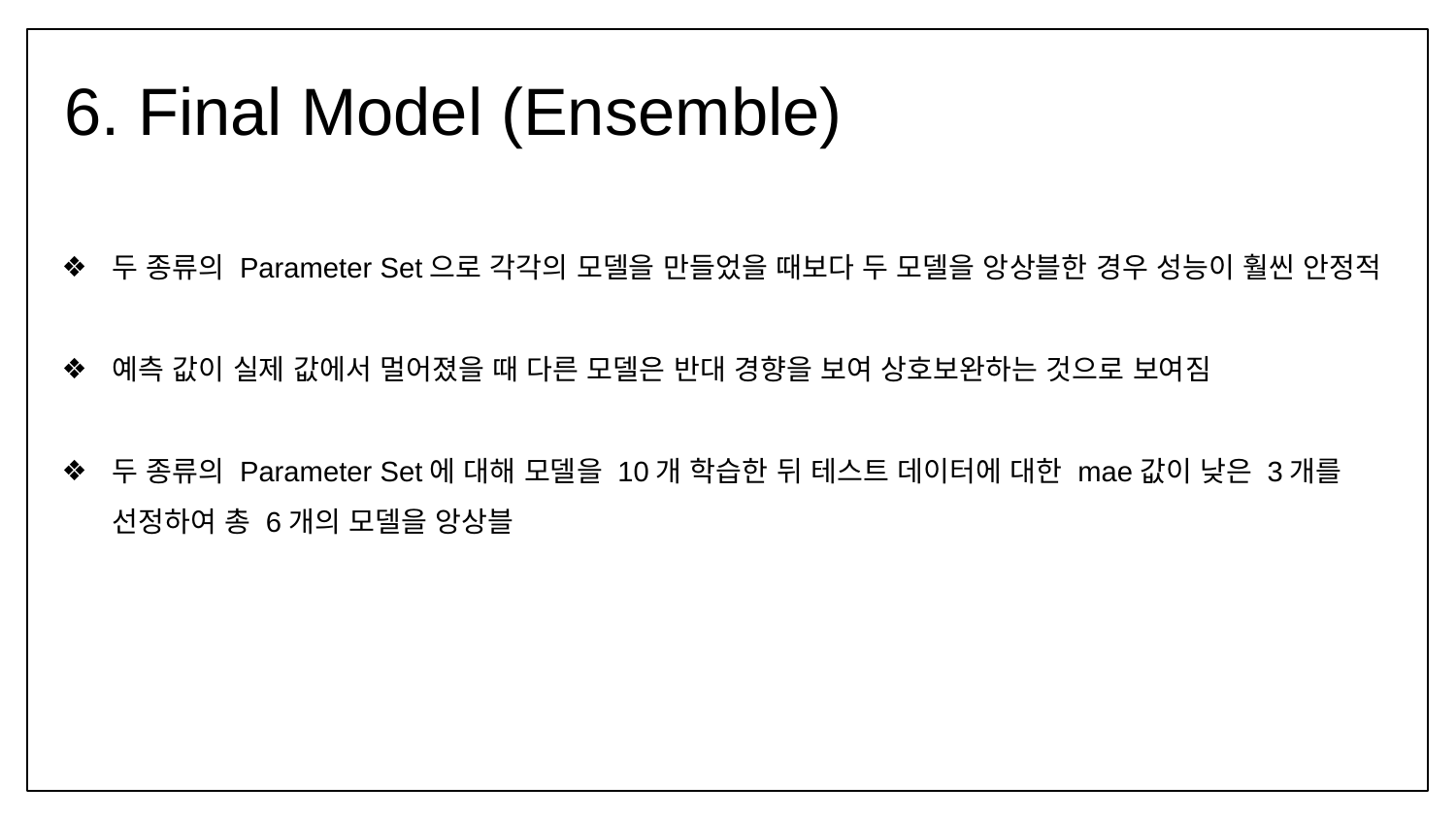

# 6. Final Model (Ensemble)
두 종류의 Parameter Set으로 각각의 모델을 만들었을 때보다 두 모델을 앙상블한 경우 성능이 훨씬 안정적

예측 값이 실제 값에서 멀어졌을 때 다른 모델은 반대 경향을 보여 상호보완하는 것으로 보여짐

두 종류의 Parameter Set에 대해 모델을 10개 학습한 뒤 테스트 데이터에 대한 mae값이 낮은 3개를 선정하여 총 6개의 모델을 앙상블